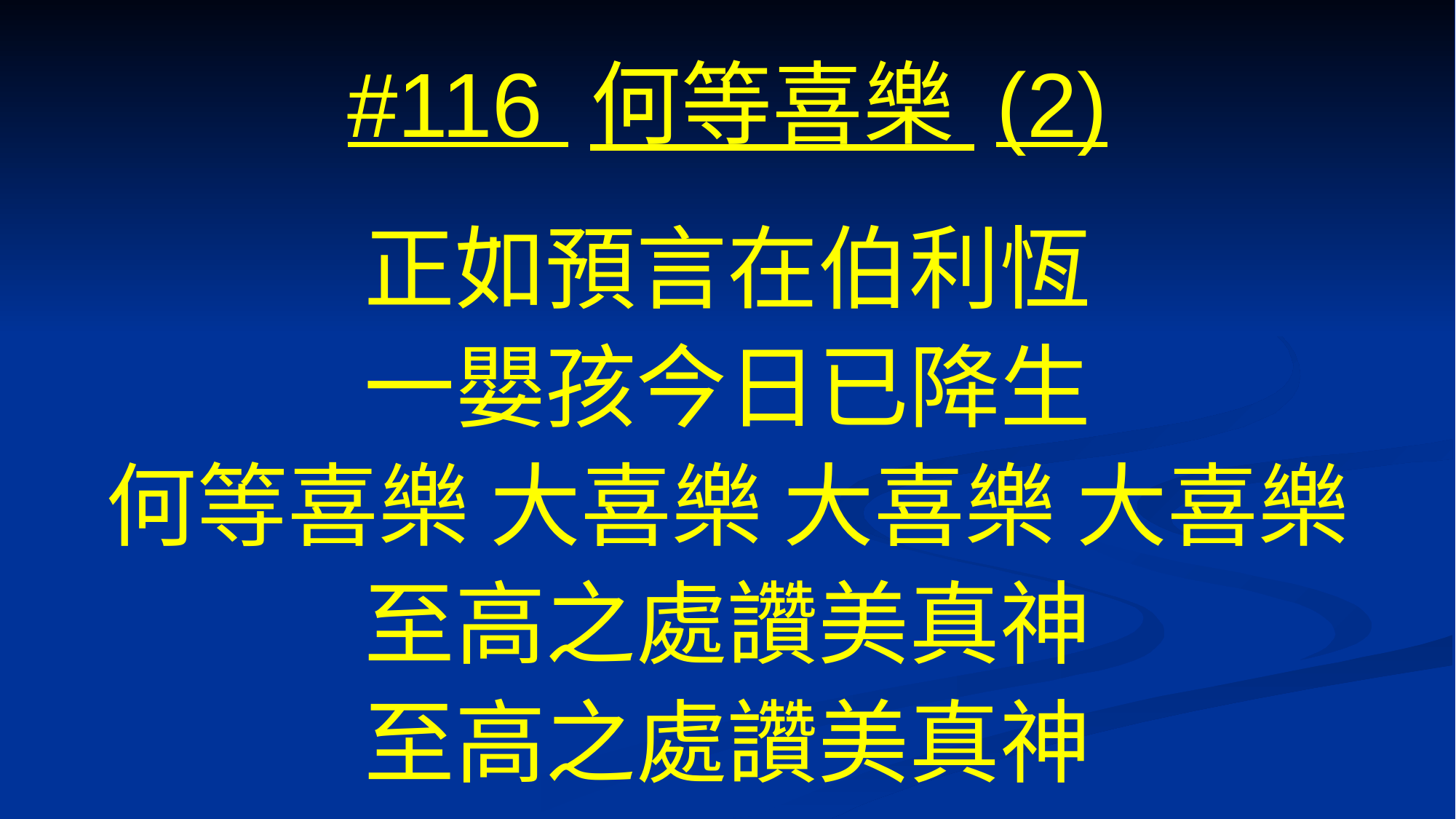

# #116 何等喜樂 (2)
正如預言在伯利恆
一嬰孩今日已降生
何等喜樂 大喜樂 大喜樂 大喜樂
至高之處讚美真神
至高之處讚美真神